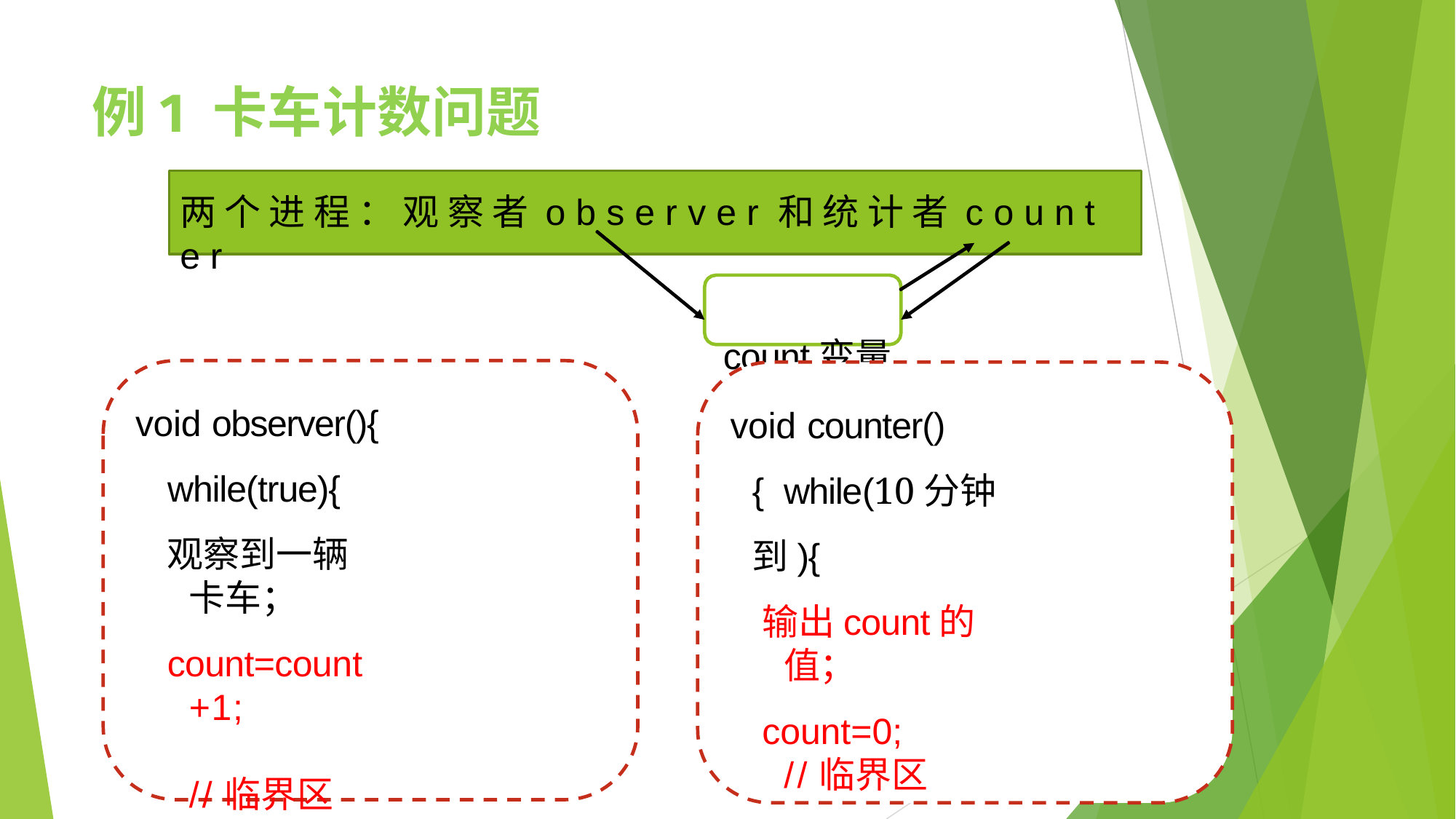

# 例1	卡车计数问题

两 个 进 程 ： 观 察 者 o b s e r v e r 和 统 计 者 c o u n t e r

count变量

void observer(){  while(true){
观察到一辆卡车；
count=count+1;	//临界区
}
}
void counter(){  while(10分钟到){
输出count的值；
count=0;	//临界区
}
}